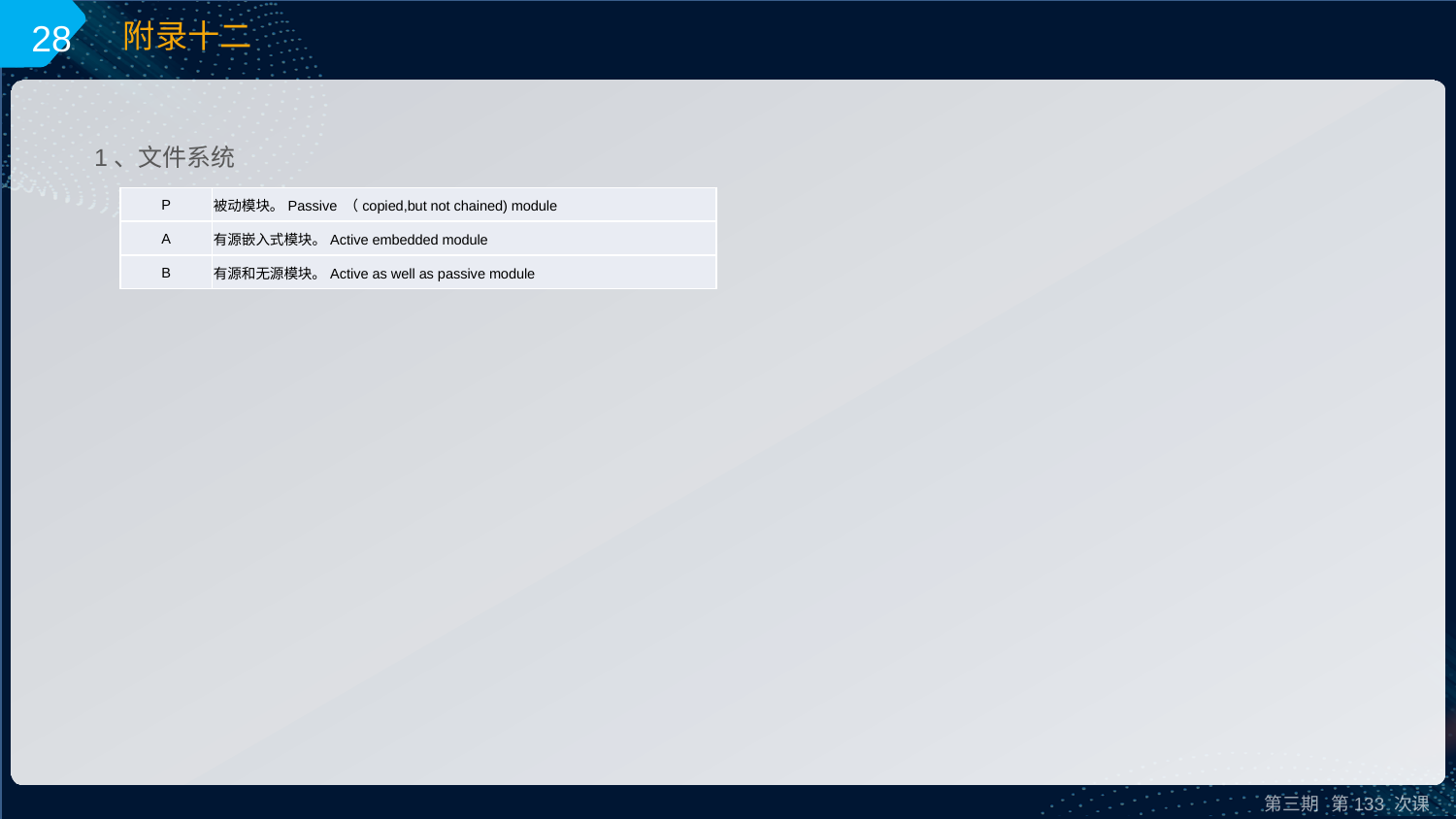

28
附录十二
1、文件系统
| P | 被动模块。Passive （copied,but not chained) module |
| --- | --- |
| A | 有源嵌入式模块。Active embedded module |
| B | 有源和无源模块。Active as well as passive module |